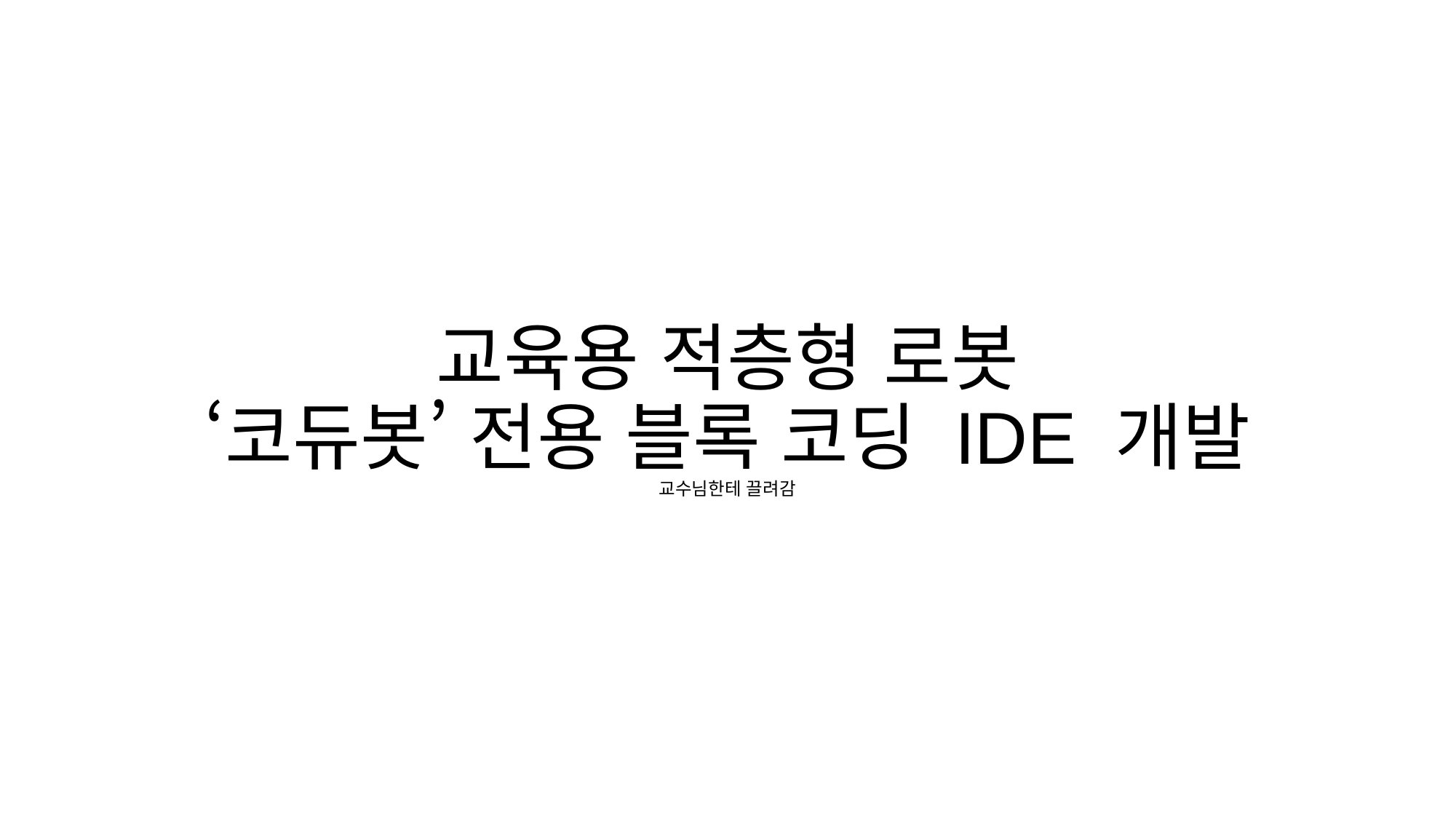

# 교육용 적층형 로봇 ‘코듀봇’ 전용 블록 코딩 IDE 개발 교수님한테 끌려감